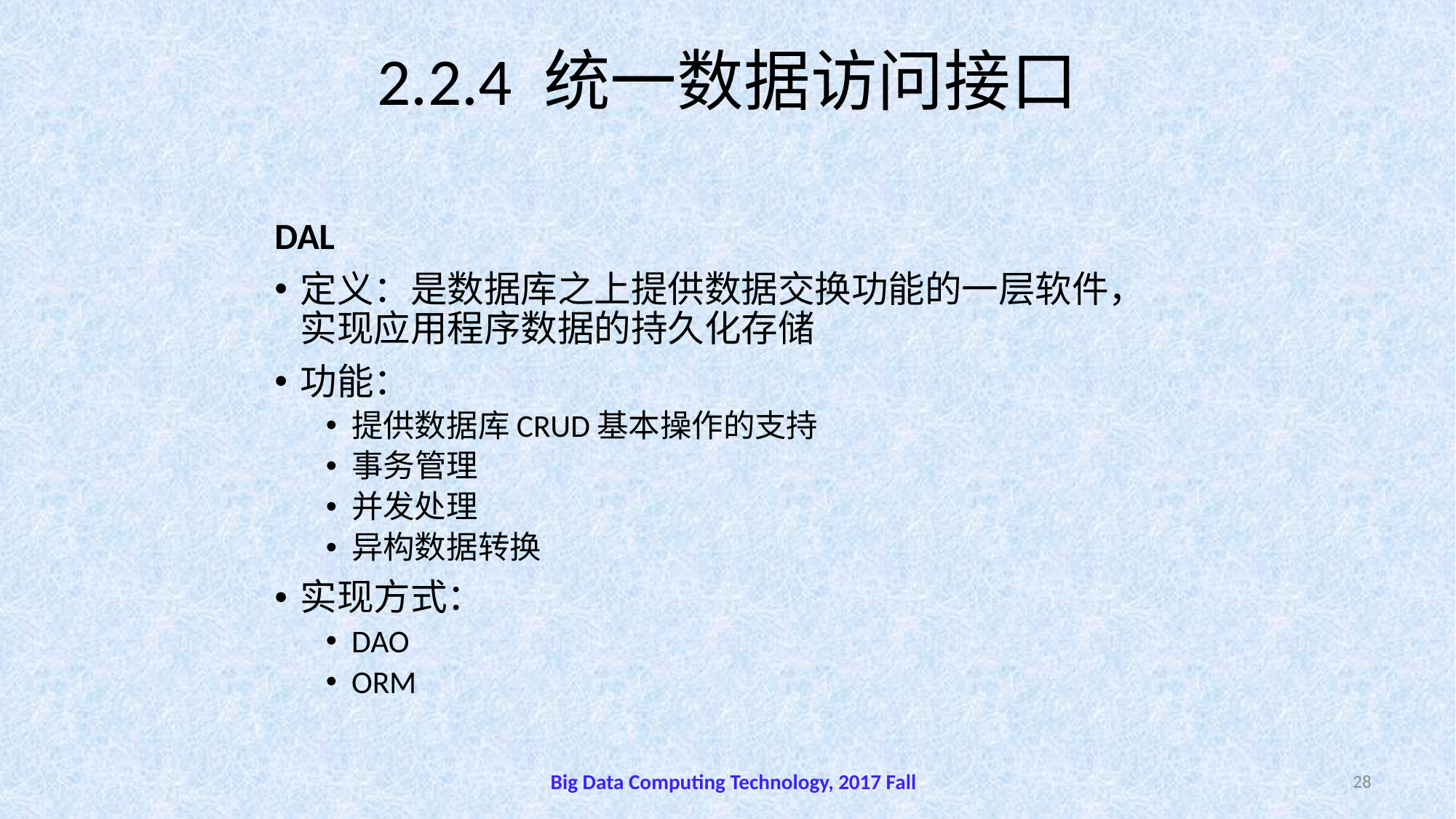

# 2.2.4 统一数据访问接口
DAL
定义：是数据库之上提供数据交换功能的一层软件，实现应用程序数据的持久化存储
功能：
提供数据库CRUD基本操作的支持
事务管理
并发处理
异构数据转换
实现方式：
DAO
ORM
Big Data Computing Technology, 2017 Fall
28